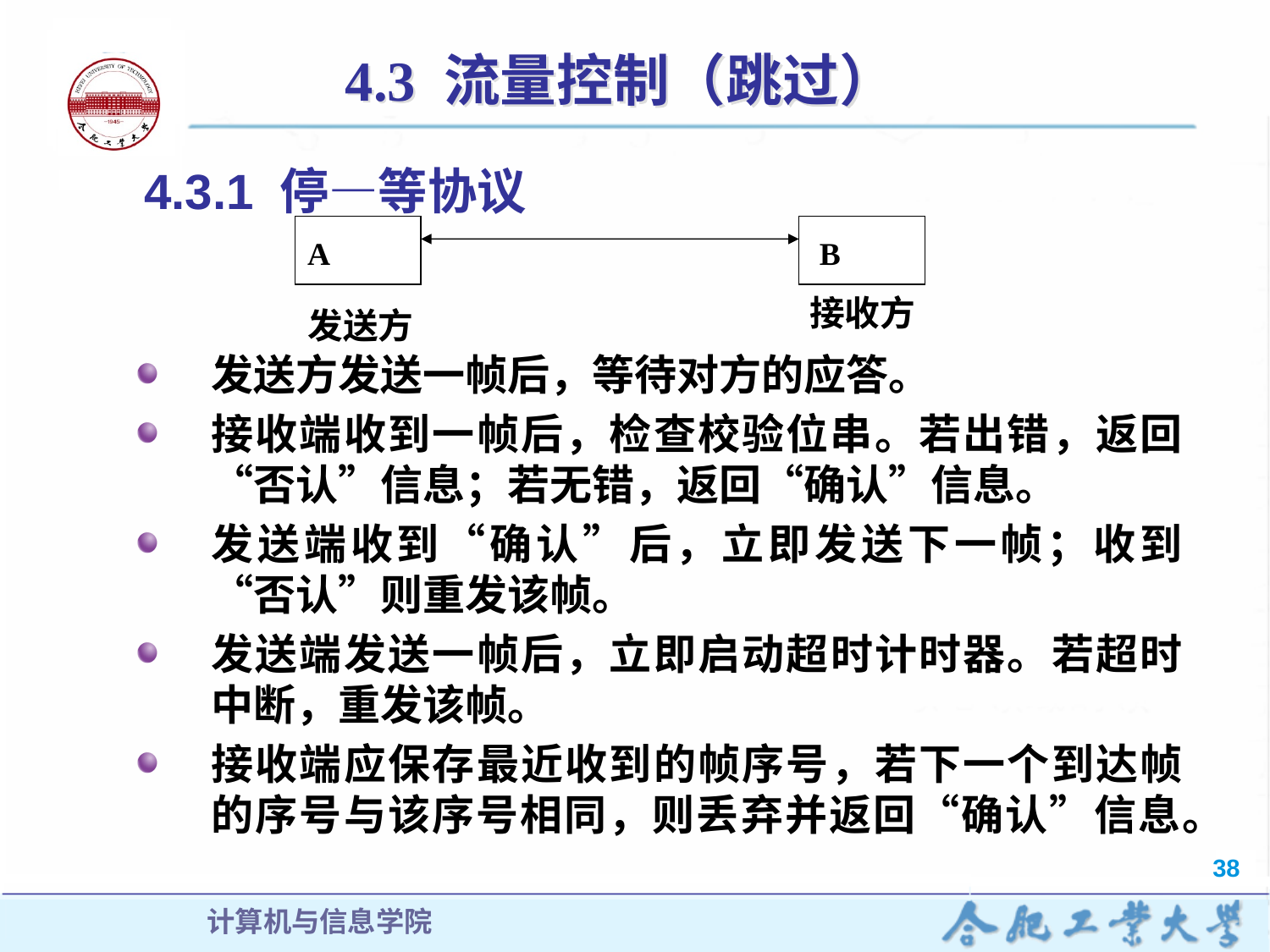

# 4.3 流量控制（跳过）
4.3.1 停—等协议
A
 B

发送方
接收方
发送方发送一帧后，等待对方的应答。
接收端收到一帧后，检查校验位串。若出错，返回“否认”信息；若无错，返回“确认”信息。
发送端收到“确认”后，立即发送下一帧；收到“否认”则重发该帧。
发送端发送一帧后，立即启动超时计时器。若超时中断，重发该帧。
接收端应保存最近收到的帧序号，若下一个到达帧的序号与该序号相同，则丢弃并返回“确认”信息。